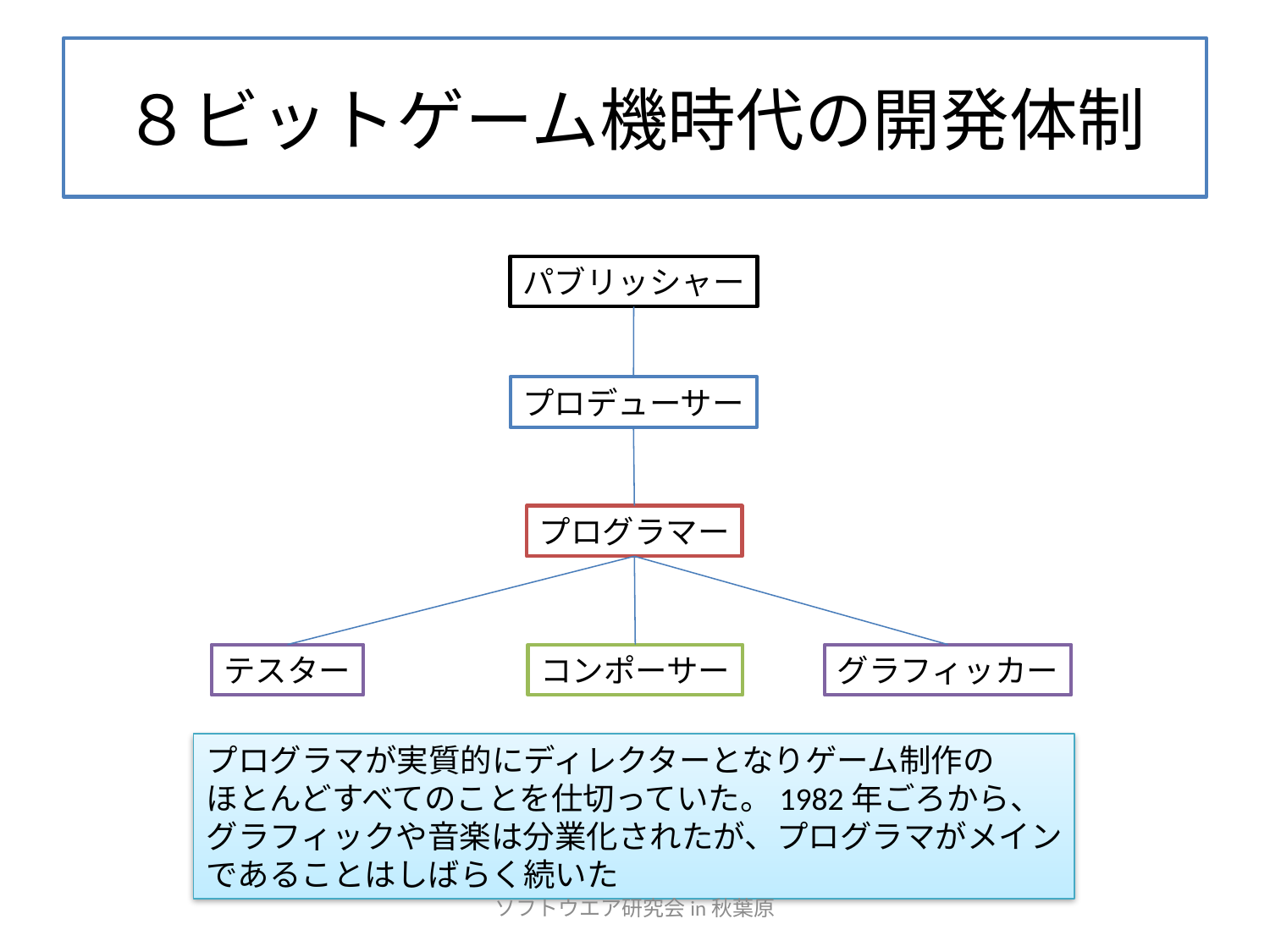

# ８ビットゲーム機時代の開発体制
パブリッシャー
プロデューサー
プログラマー
テスター
コンポーサー
グラフィッカー
プログラマが実質的にディレクターとなりゲーム制作の
ほとんどすべてのことを仕切っていた。1982年ごろから、
グラフィックや音楽は分業化されたが、プログラマがメイン
であることはしばらく続いた
ソフトウエア研究会in秋葉原